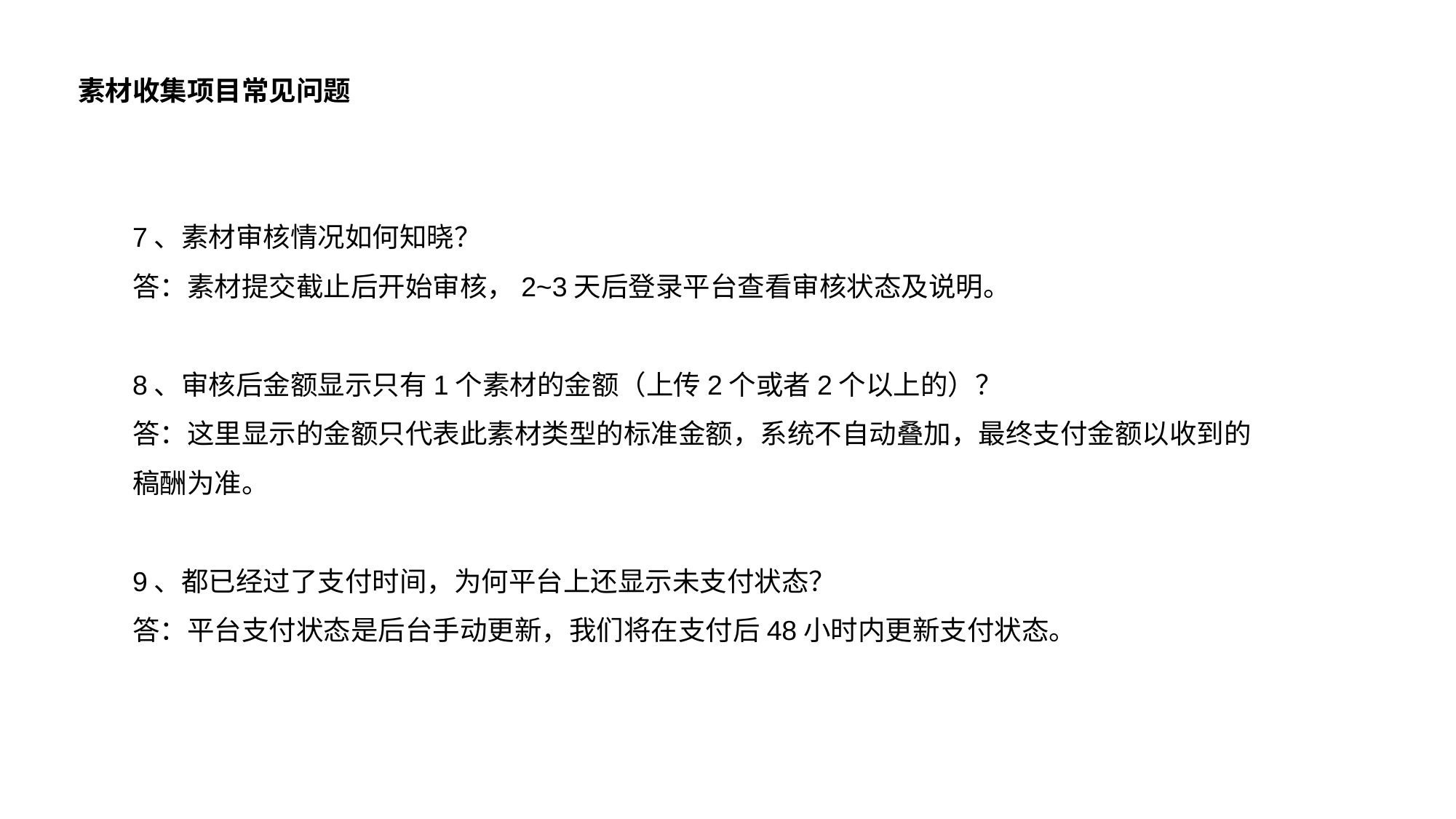

素材收集项目常见问题
7、素材审核情况如何知晓？
答：素材提交截止后开始审核，2~3天后登录平台查看审核状态及说明。

8、审核后金额显示只有1个素材的金额（上传2个或者2个以上的）？
答：这里显示的金额只代表此素材类型的标准金额，系统不自动叠加，最终支付金额以收到的稿酬为准。

9、都已经过了支付时间，为何平台上还显示未支付状态？
答：平台支付状态是后台手动更新，我们将在支付后48小时内更新支付状态。